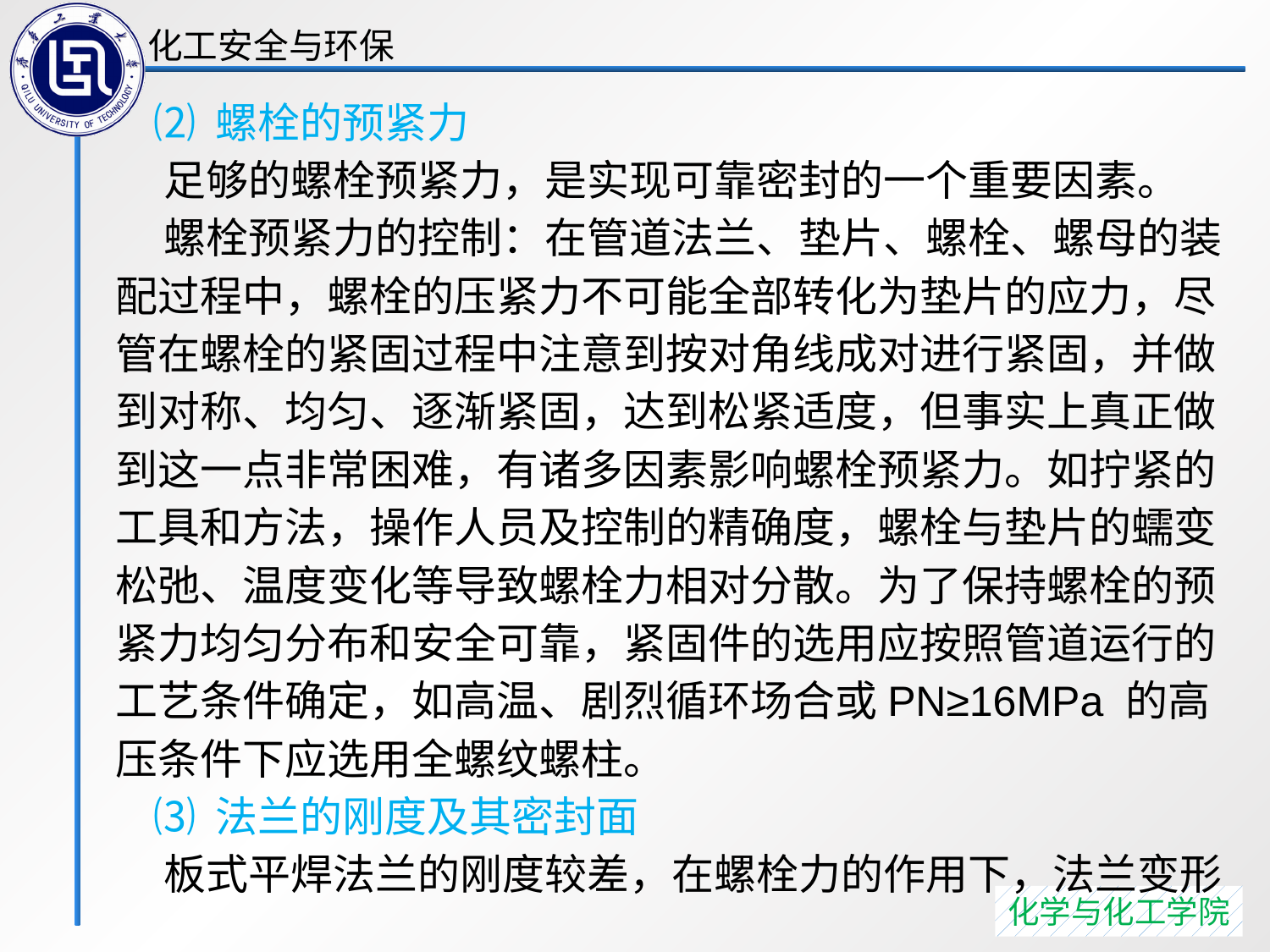

⑵ 螺栓的预紧力
    足够的螺栓预紧力，是实现可靠密封的一个重要因素。
    螺栓预紧力的控制：在管道法兰、垫片、螺栓、螺母的装配过程中，螺栓的压紧力不可能全部转化为垫片的应力，尽管在螺栓的紧固过程中注意到按对角线成对进行紧固，并做到对称、均匀、逐渐紧固，达到松紧适度，但事实上真正做到这一点非常困难，有诸多因素影响螺栓预紧力。如拧紧的工具和方法，操作人员及控制的精确度，螺栓与垫片的蠕变松弛、温度变化等导致螺栓力相对分散。为了保持螺栓的预紧力均匀分布和安全可靠，紧固件的选用应按照管道运行的工艺条件确定，如高温、剧烈循环场合或PN≥16MPa 的高压条件下应选用全螺纹螺柱。
    ⑶ 法兰的刚度及其密封面
    板式平焊法兰的刚度较差，在螺栓力的作用下，法兰变形